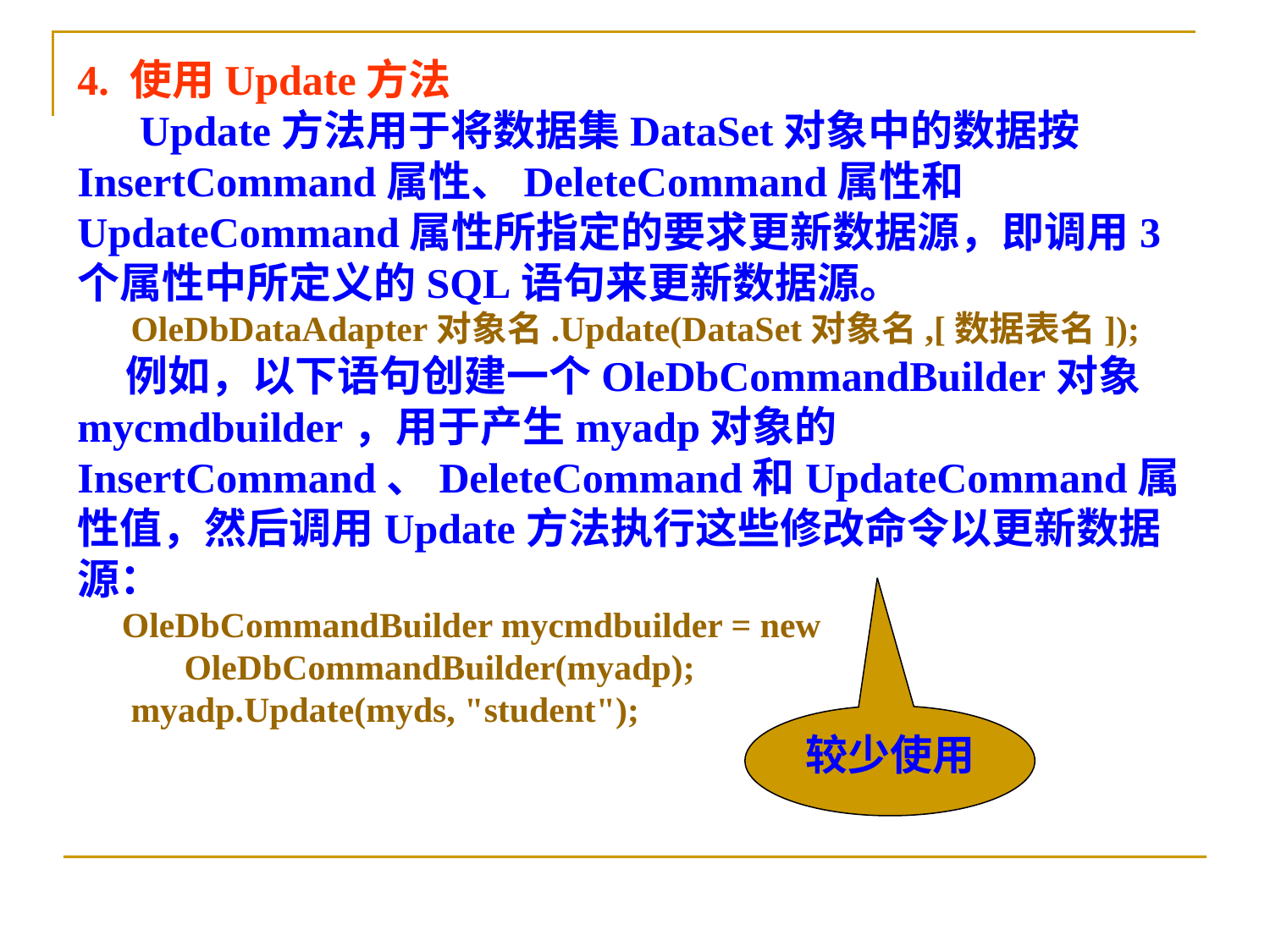

4. 使用Update方法
　 Update方法用于将数据集DataSet对象中的数据按InsertCommand属性、DeleteCommand属性和UpdateCommand属性所指定的要求更新数据源，即调用3个属性中所定义的SQL语句来更新数据源。
      OleDbDataAdapter对象名.Update(DataSet对象名,[数据表名]);
    例如，以下语句创建一个OleDbCommandBuilder对象mycmdbuilder，用于产生myadp对象的InsertCommand、DeleteCommand和UpdateCommand属性值，然后调用Update方法执行这些修改命令以更新数据源：
     OleDbCommandBuilder mycmdbuilder = new
            OleDbCommandBuilder(myadp);
      myadp.Update(myds, "student");
较少使用